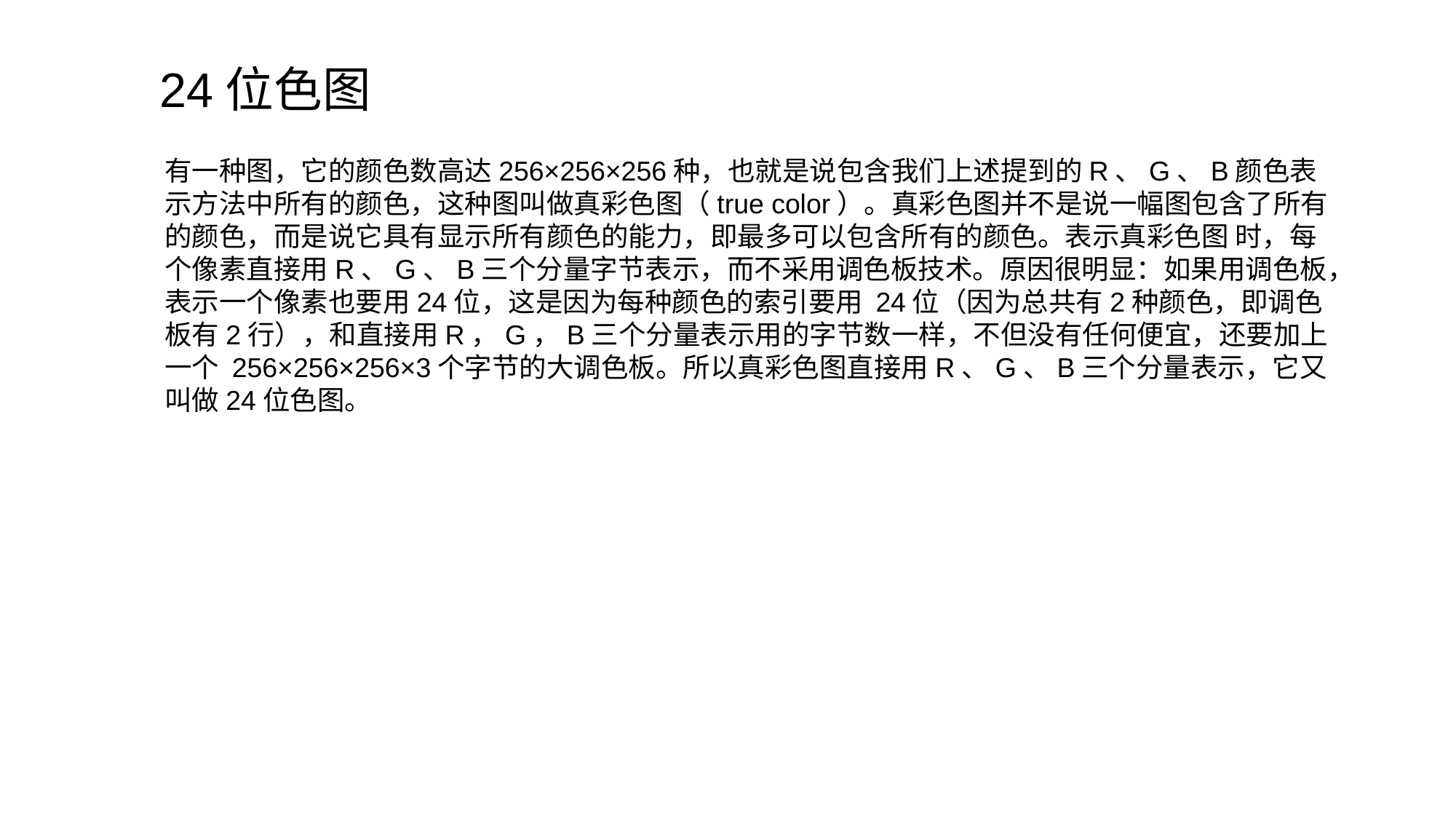

24位色图
有一种图，它的颜色数高达256×256×256种，也就是说包含我们上述提到的R、G、B颜色表示方法中所有的颜色，这种图叫做真彩色图（true color）。真彩色图并不是说一幅图包含了所有的颜色，而是说它具有显示所有颜色的能力，即最多可以包含所有的颜色。表示真彩色图 时，每个像素直接用R、G、B三个分量字节表示，而不采用调色板技术。原因很明显：如果用调色板，表示一个像素也要用24位，这是因为每种颜色的索引要用 24位（因为总共有2种颜色，即调色板有2行），和直接用R，G，B三个分量表示用的字节数一样，不但没有任何便宜，还要加上一个 256×256×256×3个字节的大调色板。所以真彩色图直接用R、G、B三个分量表示，它又叫做24位色图。